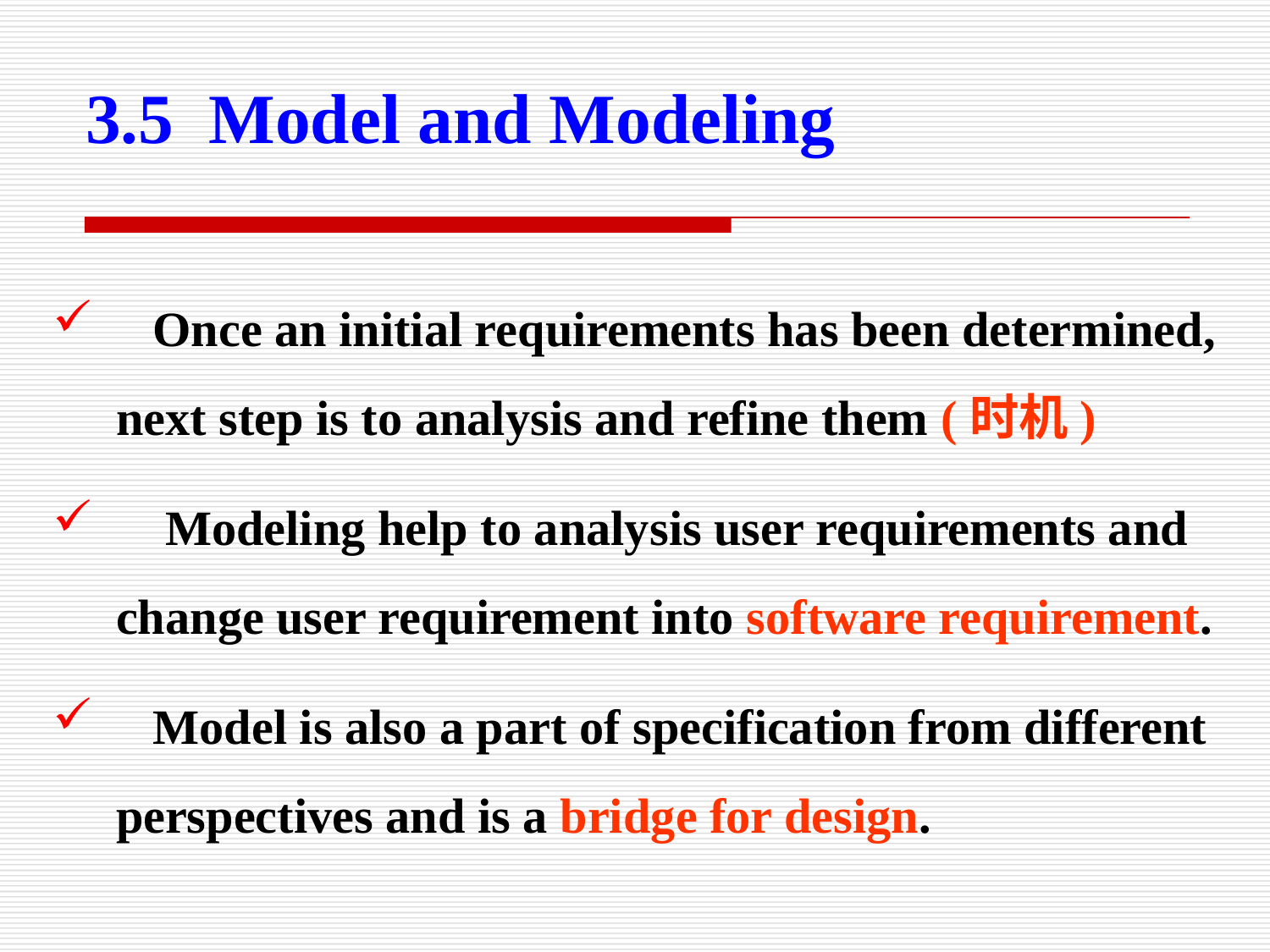

3.5  Model and Modeling
   Once an initial requirements has been determined, next step is to analysis and refine them (时机)
    Modeling help to analysis user requirements and change user requirement into software requirement.
   Model is also a part of specification from different perspectives and is a bridge for design.